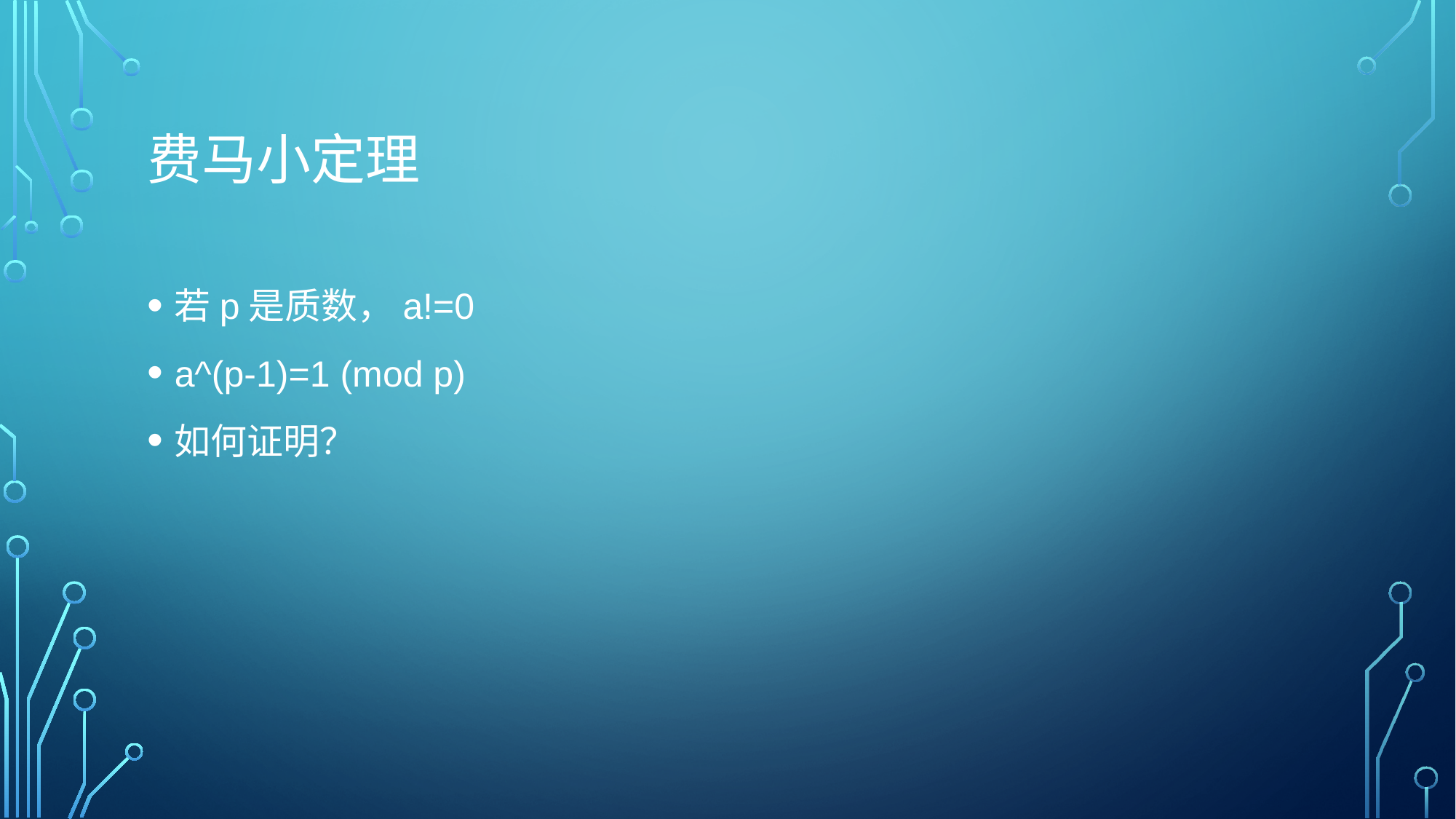

# 费马小定理
若p是质数，a!=0
a^(p-1)=1 (mod p)
如何证明？